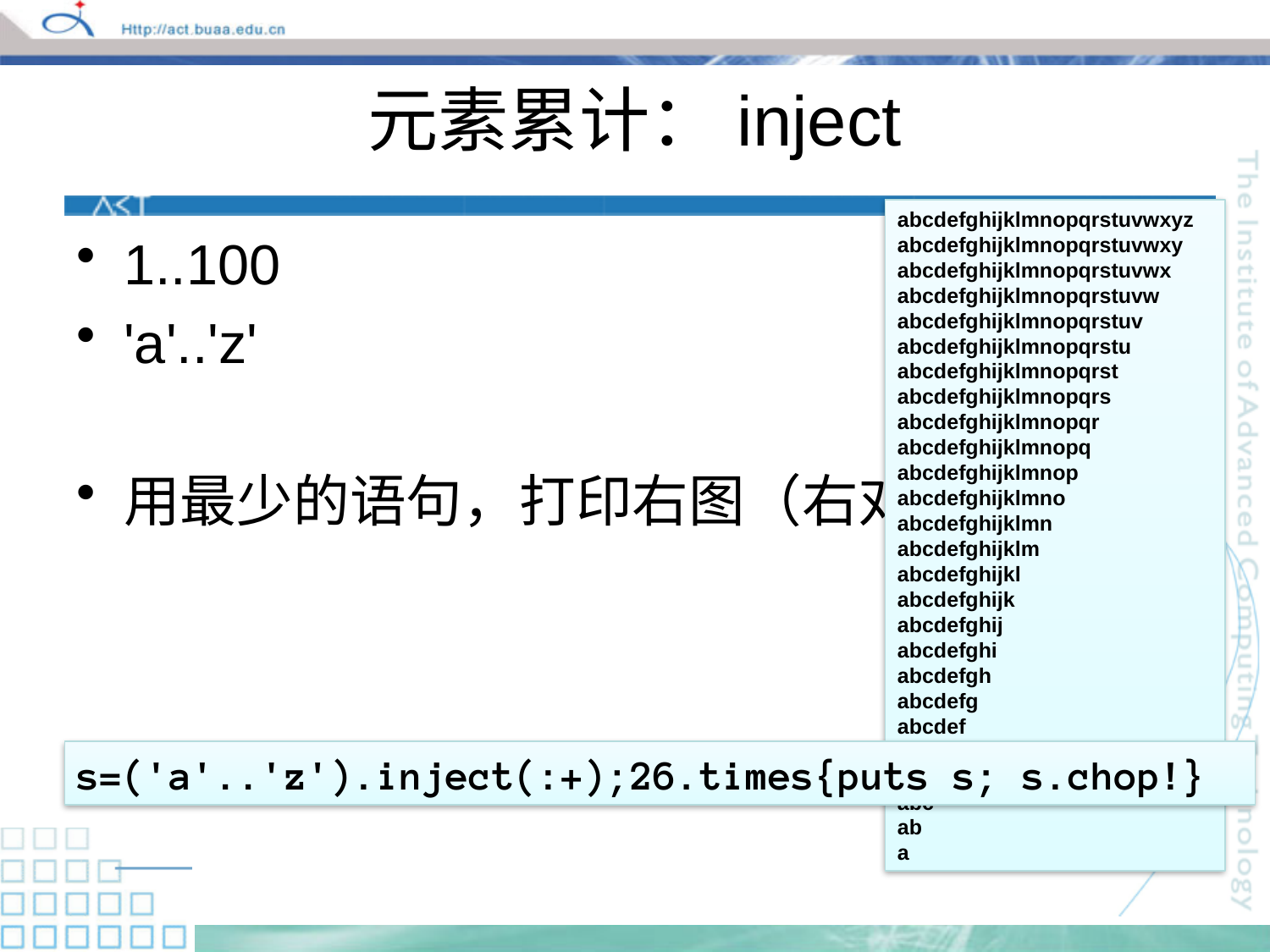

# 元素累计：inject
abcdefghijklmnopqrstuvwxyz
abcdefghijklmnopqrstuvwxy
abcdefghijklmnopqrstuvwx
abcdefghijklmnopqrstuvw
abcdefghijklmnopqrstuv
abcdefghijklmnopqrstu
abcdefghijklmnopqrst
abcdefghijklmnopqrs
abcdefghijklmnopqr
abcdefghijklmnopq
abcdefghijklmnop
abcdefghijklmno
abcdefghijklmn
abcdefghijklm
abcdefghijkl
abcdefghijk
abcdefghij
abcdefghi
abcdefgh
abcdefg
abcdef
abcde
abcd
abc
ab
a
1..100
'a'..'z'

用最少的语句，打印右图（右对齐）

s=('a'..'z').inject(:+);26.times{puts s; s.chop!}